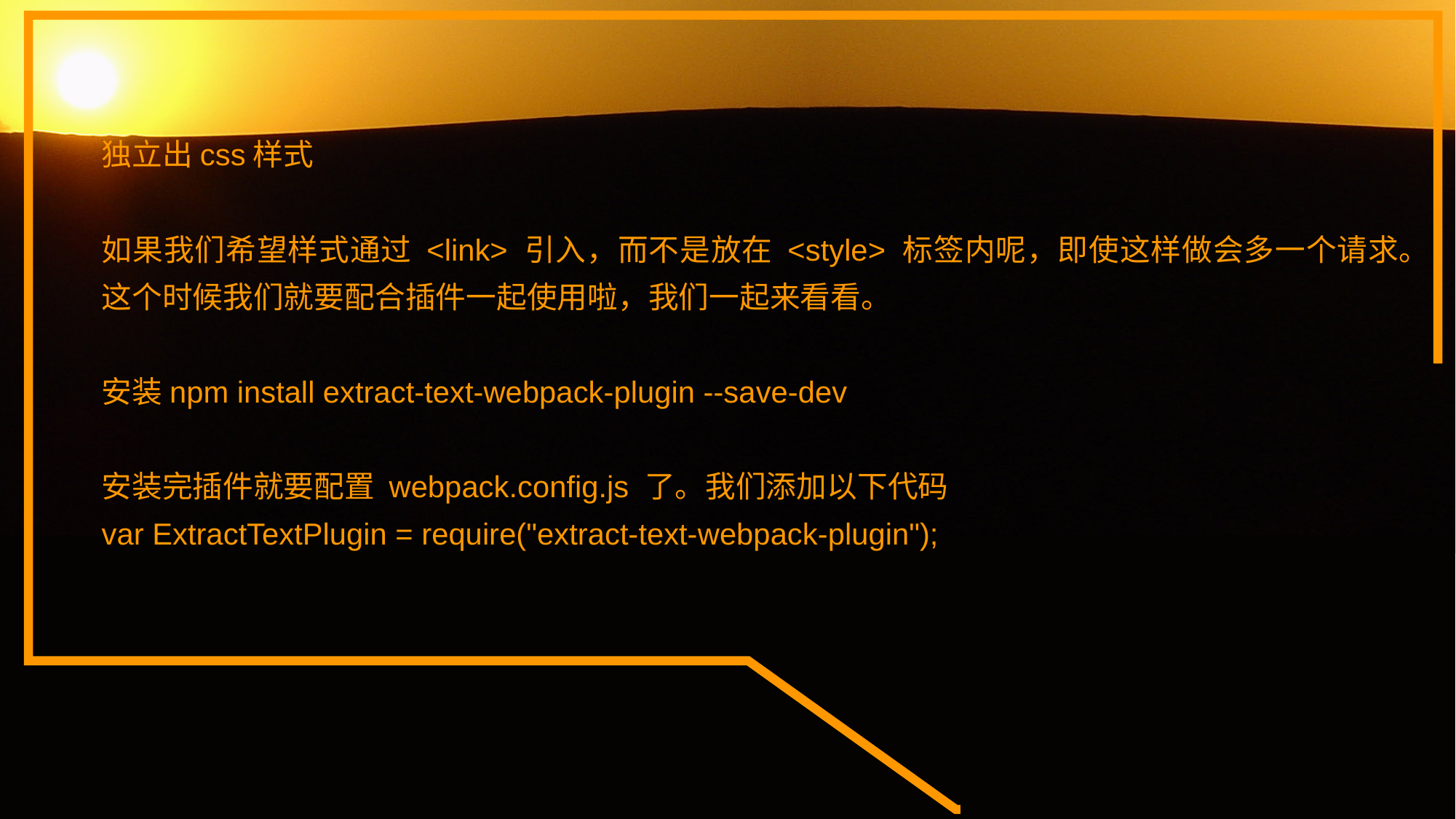

独立出css样式

如果我们希望样式通过 <link> 引入，而不是放在 <style> 标签内呢，即使这样做会多一个请求。这个时候我们就要配合插件一起使用啦，我们一起来看看。

安装npm install extract-text-webpack-plugin --save-dev

安装完插件就要配置 webpack.config.js 了。我们添加以下代码
var ExtractTextPlugin = require("extract-text-webpack-plugin");